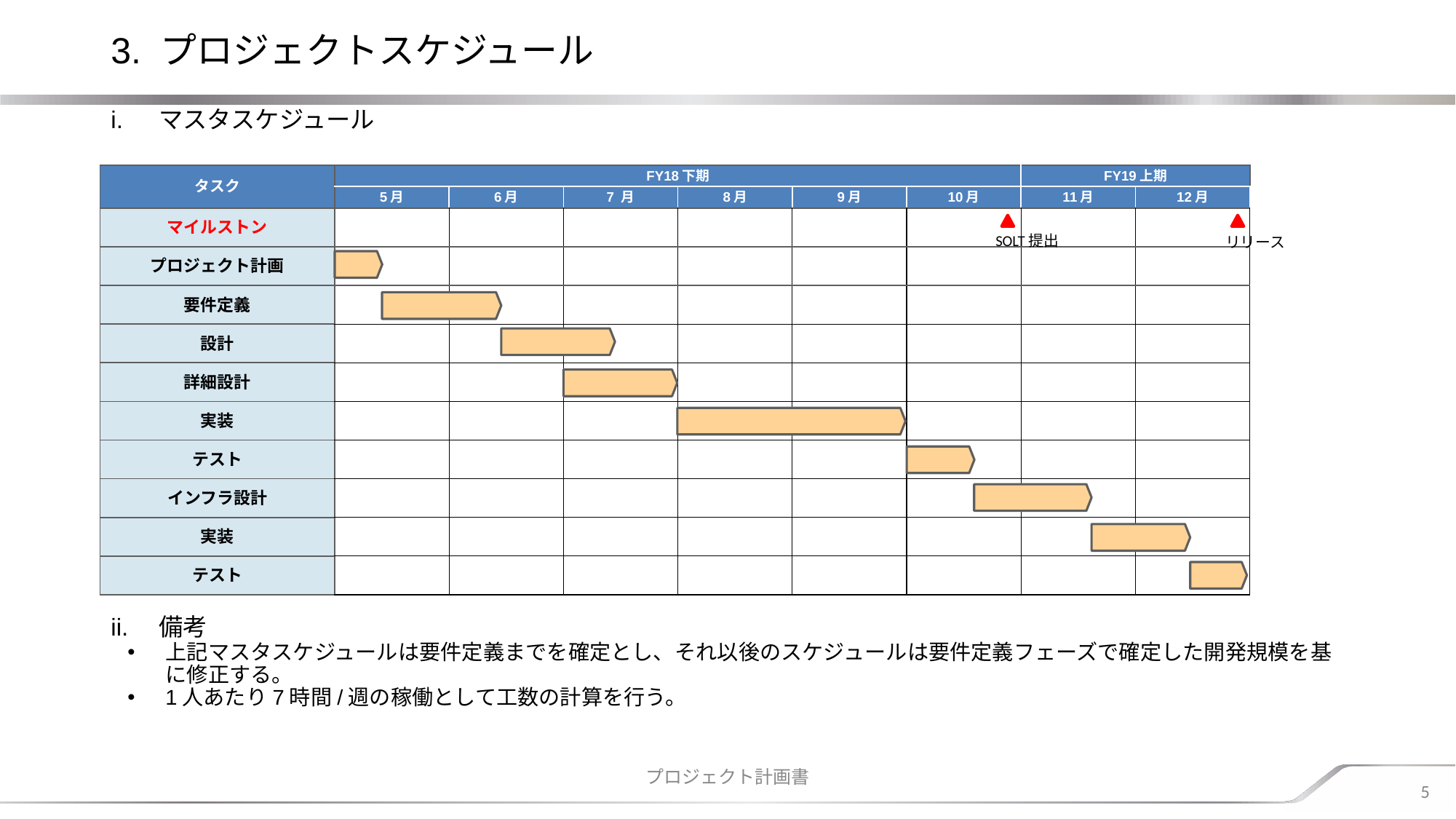

# 3. プロジェクトスケジュール
マスタスケジュール

| タスク | FY18下期 |  |  |  |  |  | FY19上期 |  |
| --- | --- | --- | --- | --- | --- | --- | --- | --- |
|  | 5月 | 6月 | 7 月 | 8月 | 9月 | 10月 | 11月 | 12月 |
| マイルストン |  |  |  |  |  |  |  |  |
| プロジェクト計画 |  |  |  |  |  |  |  |  |
| 要件定義 |  |  |  |  |  |  |  |  |
| 設計 |  |  |  |  |  |  |  |  |
| 詳細設計 |  |  |  |  |  |  |  |  |
| 実装 |  |  |  |  |  |  |  |  |
| テスト |  |  |  |  |  |  |  |  |
| インフラ設計 |  |  |  |  |  |  |  |  |
| 実装 |  |  |  |  |  |  |  |  |
| テスト |  |  |  |  |  |  |  |  |

SOLT提出
リリース

備考
上記マスタスケジュールは要件定義までを確定とし、それ以後のスケジュールは要件定義フェーズで確定した開発規模を基に修正する。
1人あたり7時間/週の稼働として工数の計算を行う。

プロジェクト計画書
5